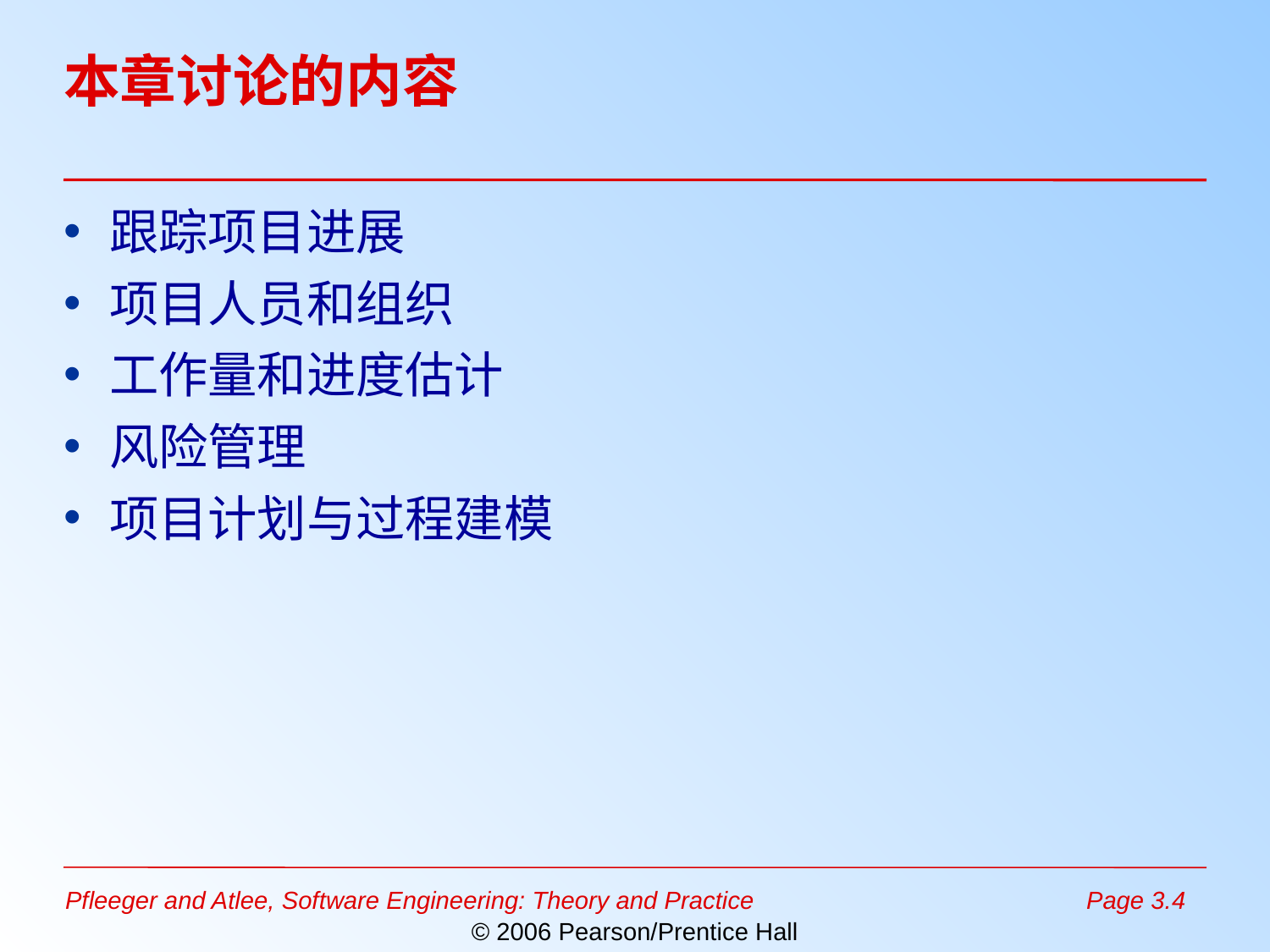

# 本章讨论的内容
跟踪项目进展
项目人员和组织
工作量和进度估计
风险管理
项目计划与过程建模